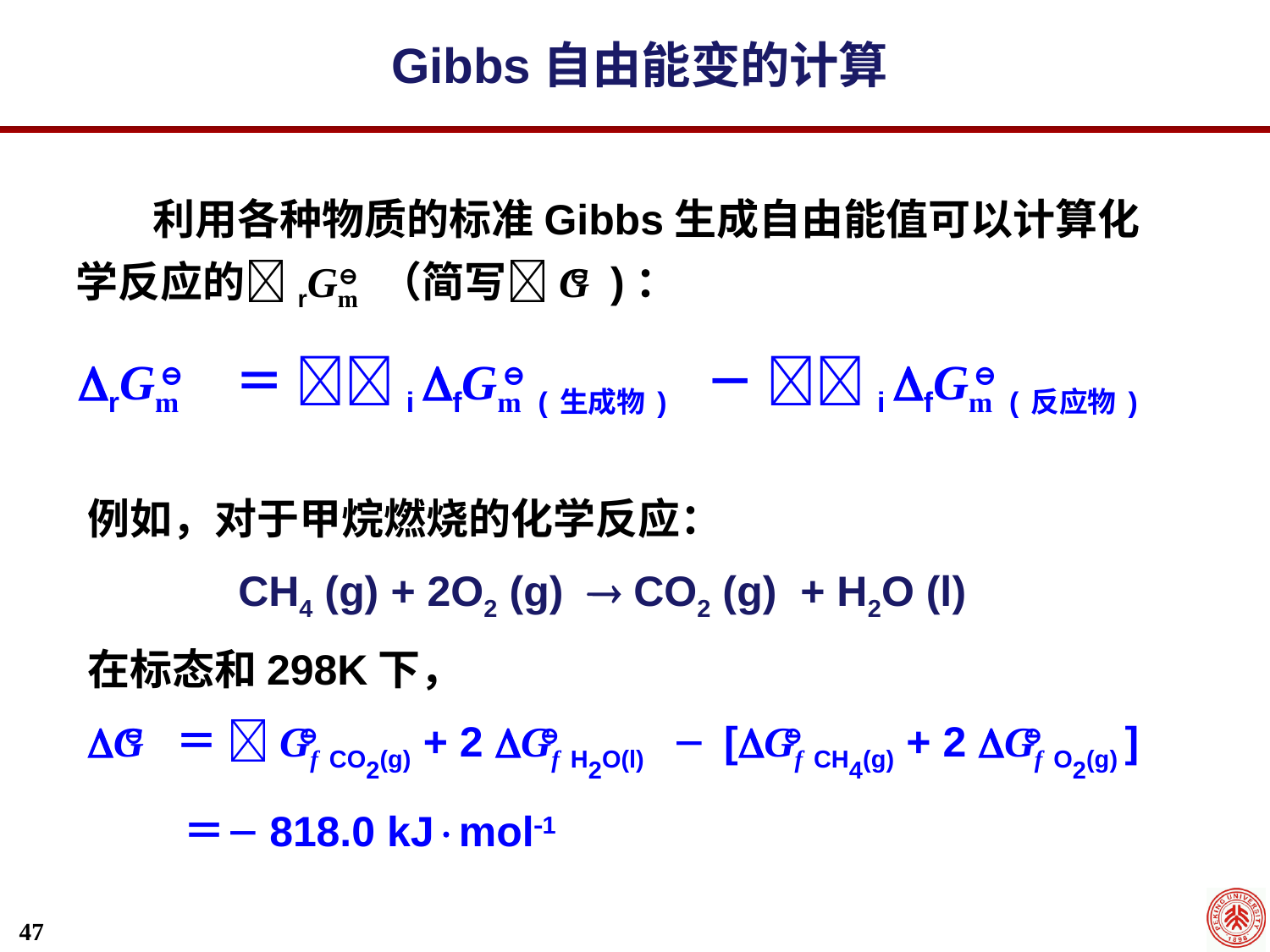

Gibbs自由能变的计算

       利用各种物质的标准Gibbs生成自由能值可以计算化学反应的ΔrGm ⊖ （简写ΔG ⊖  )：
ΔrGm ⊖   ＝ Σνi ΔfGm ⊖ (生成物)  － Σνi ΔfGm ⊖ (反应物)
例如，对于甲烷燃烧的化学反应：
	  CH4 (g) + 2O2 (g)  → CO2 (g)  + H2O (l)
在标态和298K下，
ΔG ⊖  ＝ ΔGf ⊖ CO2(g) + 2 ΔGf ⊖ H2O(l)  － [ΔGf ⊖ CH4(g) + 2 ΔGf ⊖ O2(g) ]
         ＝－818.0 kJ⋅mol−1
47